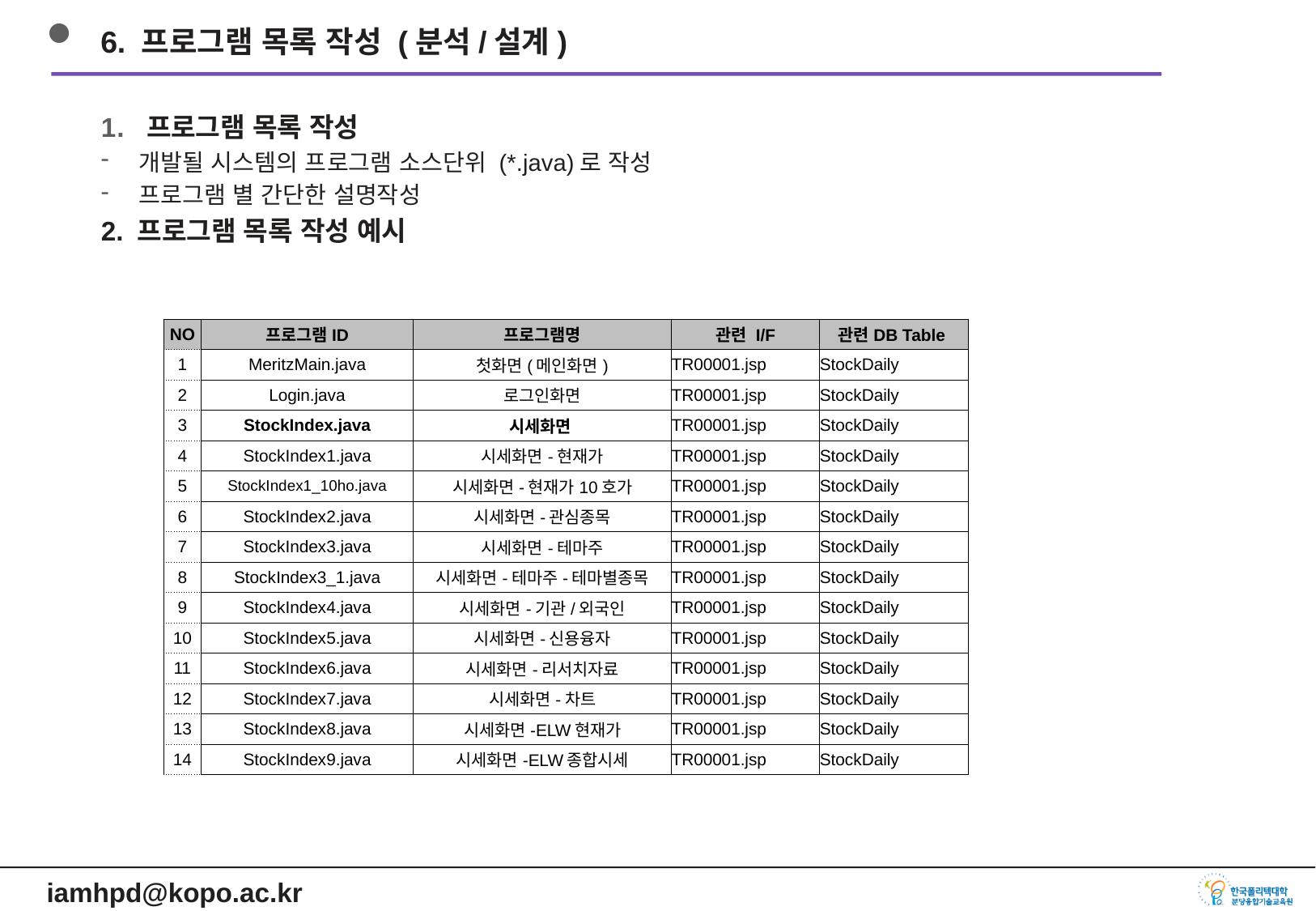

6. 프로그램 목록 작성 (분석/설계)
프로그램 목록 작성
개발될 시스템의 프로그램 소스단위 (*.java)로 작성
프로그램 별 간단한 설명작성
2. 프로그램 목록 작성 예시

| NO | 프로그램ID | 프로그램명 | 관련 I/F | 관련DB Table |
| --- | --- | --- | --- | --- |
| 1 | MeritzMain.java | 첫화면(메인화면) | TR00001.jsp | StockDaily |
| 2 | Login.java | 로그인화면 | TR00001.jsp | StockDaily |
| 3 | StockIndex.java | 시세화면 | TR00001.jsp | StockDaily |
| 4 | StockIndex1.java | 시세화면-현재가 | TR00001.jsp | StockDaily |
| 5 | StockIndex1\_10ho.java | 시세화면-현재가10호가 | TR00001.jsp | StockDaily |
| 6 | StockIndex2.java | 시세화면-관심종목 | TR00001.jsp | StockDaily |
| 7 | StockIndex3.java | 시세화면-테마주 | TR00001.jsp | StockDaily |
| 8 | StockIndex3\_1.java | 시세화면-테마주-테마별종목 | TR00001.jsp | StockDaily |
| 9 | StockIndex4.java | 시세화면-기관/외국인 | TR00001.jsp | StockDaily |
| 10 | StockIndex5.java | 시세화면-신용융자 | TR00001.jsp | StockDaily |
| 11 | StockIndex6.java | 시세화면-리서치자료 | TR00001.jsp | StockDaily |
| 12 | StockIndex7.java | 시세화면-차트 | TR00001.jsp | StockDaily |
| 13 | StockIndex8.java | 시세화면-ELW현재가 | TR00001.jsp | StockDaily |
| 14 | StockIndex9.java | 시세화면-ELW종합시세 | TR00001.jsp | StockDaily |